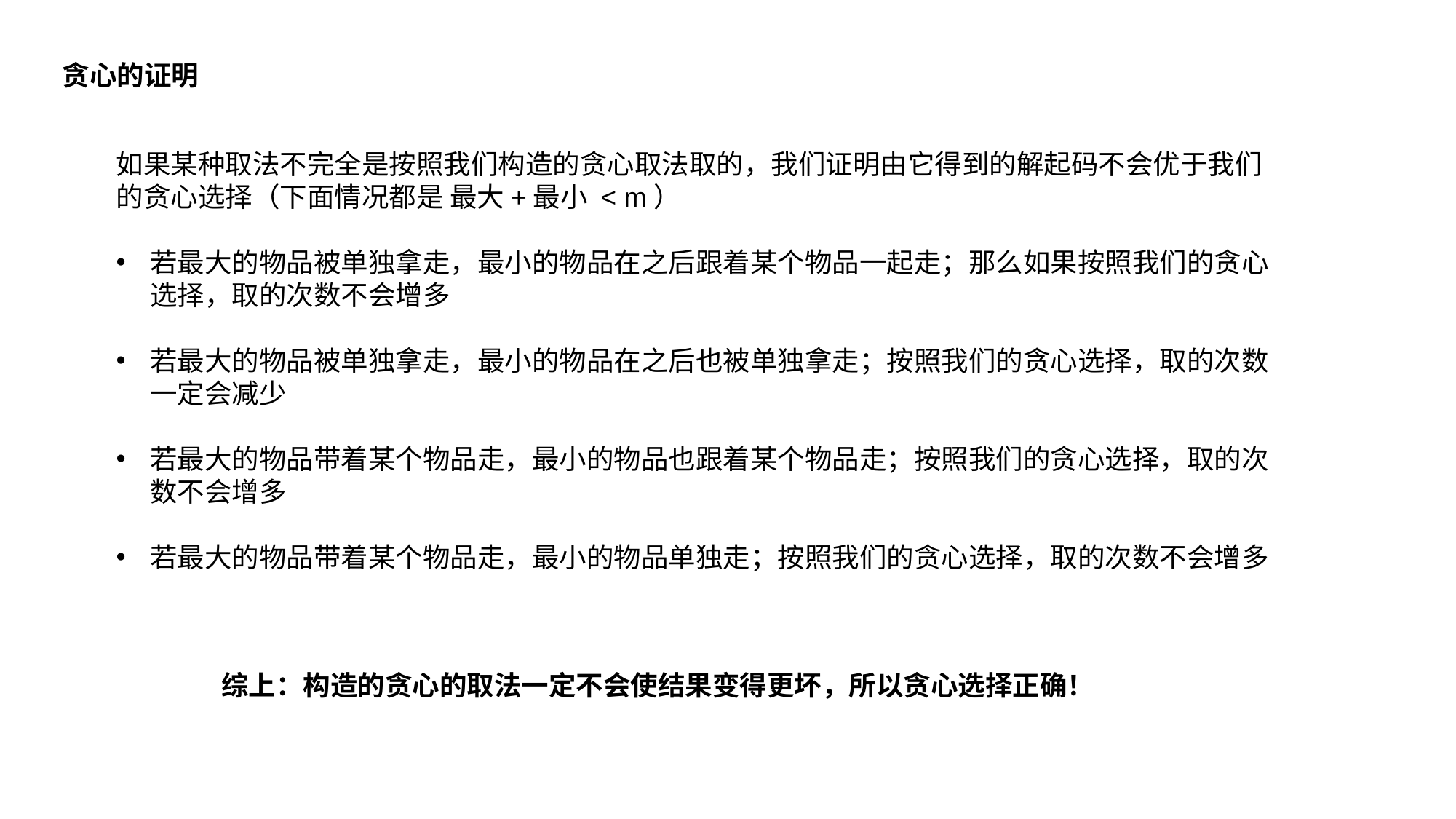

贪心的证明
如果某种取法不完全是按照我们构造的贪心取法取的，我们证明由它得到的解起码不会优于我们的贪心选择（下面情况都是 最大+最小 < m）

若最大的物品被单独拿走，最小的物品在之后跟着某个物品一起走；那么如果按照我们的贪心选择，取的次数不会增多

若最大的物品被单独拿走，最小的物品在之后也被单独拿走；按照我们的贪心选择，取的次数一定会减少

若最大的物品带着某个物品走，最小的物品也跟着某个物品走；按照我们的贪心选择，取的次数不会增多

若最大的物品带着某个物品走，最小的物品单独走；按照我们的贪心选择，取的次数不会增多

综上：构造的贪心的取法一定不会使结果变得更坏，所以贪心选择正确！